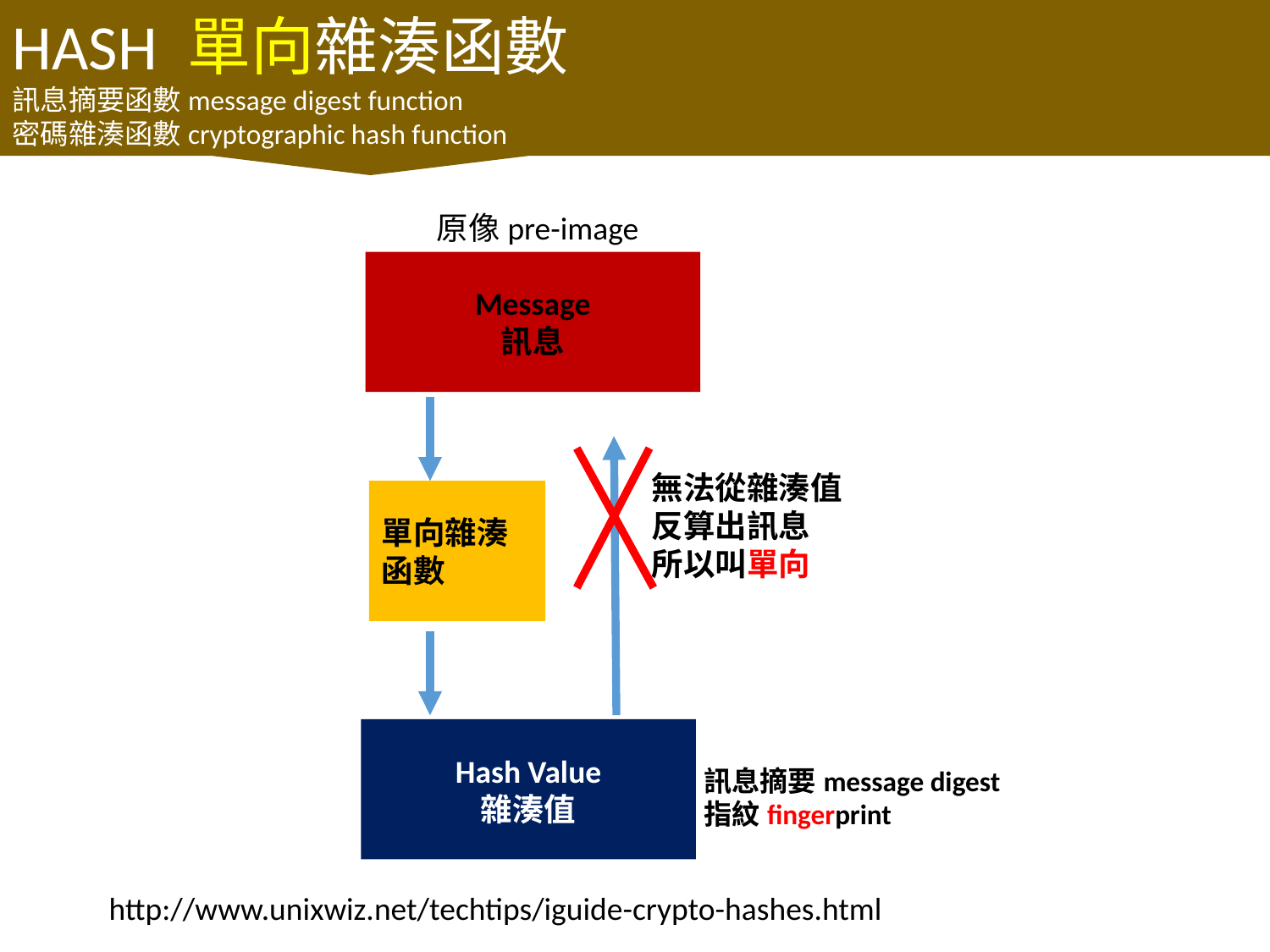

HASH 單向雜湊函數
訊息摘要函數message digest function
密碼雜湊函數cryptographic hash function
原像pre-image
Message
訊息
無法從雜湊值
反算出訊息
所以叫單向
單向雜湊函數
Hash Value
雜湊值
訊息摘要message digest
指紋fingerprint
http://www.unixwiz.net/techtips/iguide-crypto-hashes.html